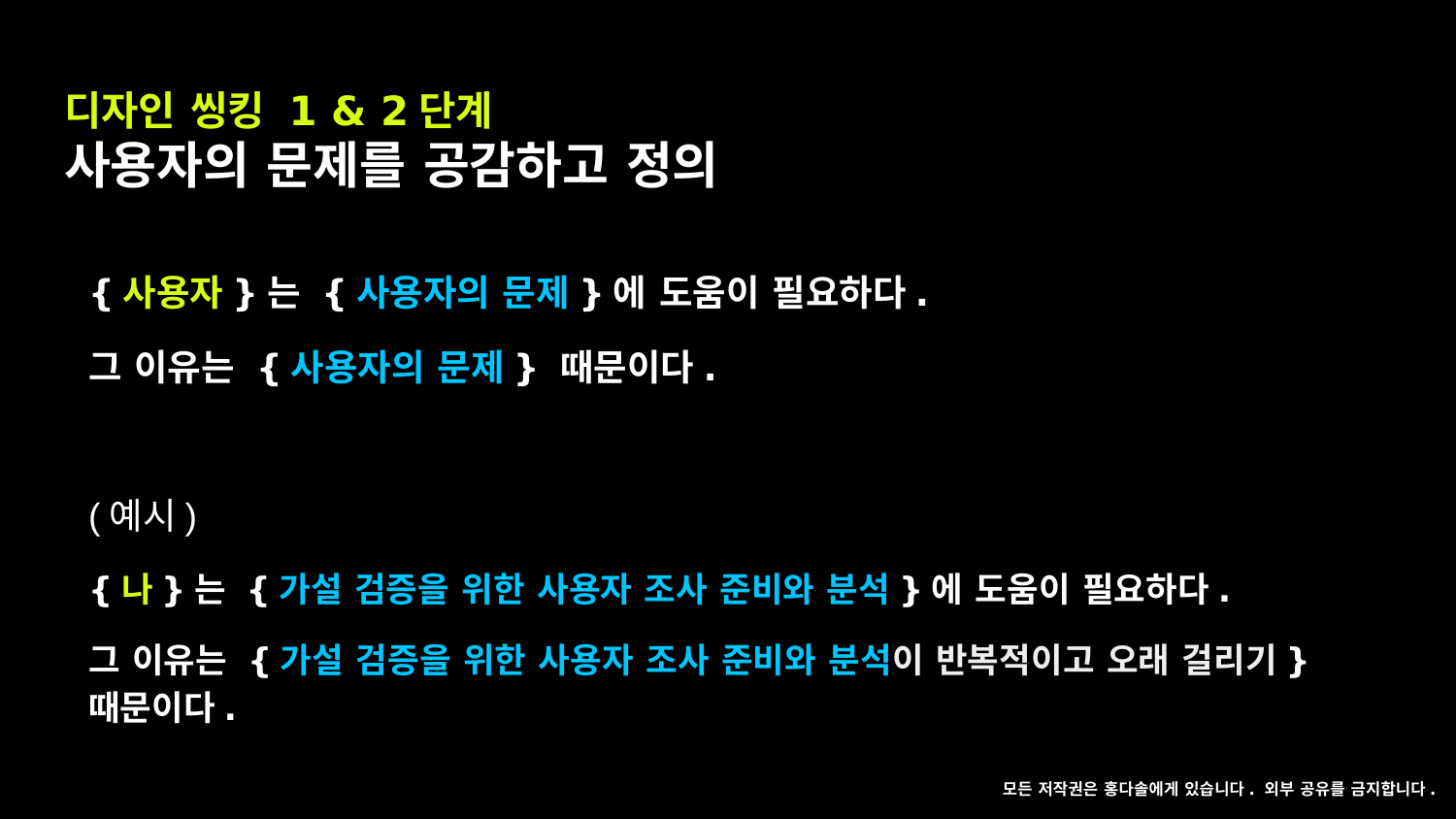

디자인 씽킹 1 & 2단계
사용자의 문제를 공감하고 정의
{사용자}는 {사용자의 문제}에 도움이 필요하다.
그 이유는 {사용자의 문제} 때문이다.

(예시)
{나}는 {가설 검증을 위한 사용자 조사 준비와 분석}에 도움이 필요하다.
그 이유는 {가설 검증을 위한 사용자 조사 준비와 분석이 반복적이고 오래 걸리기} 때문이다.

모든 저작권은 홍다솔에게 있습니다. 외부 공유를 금지합니다.